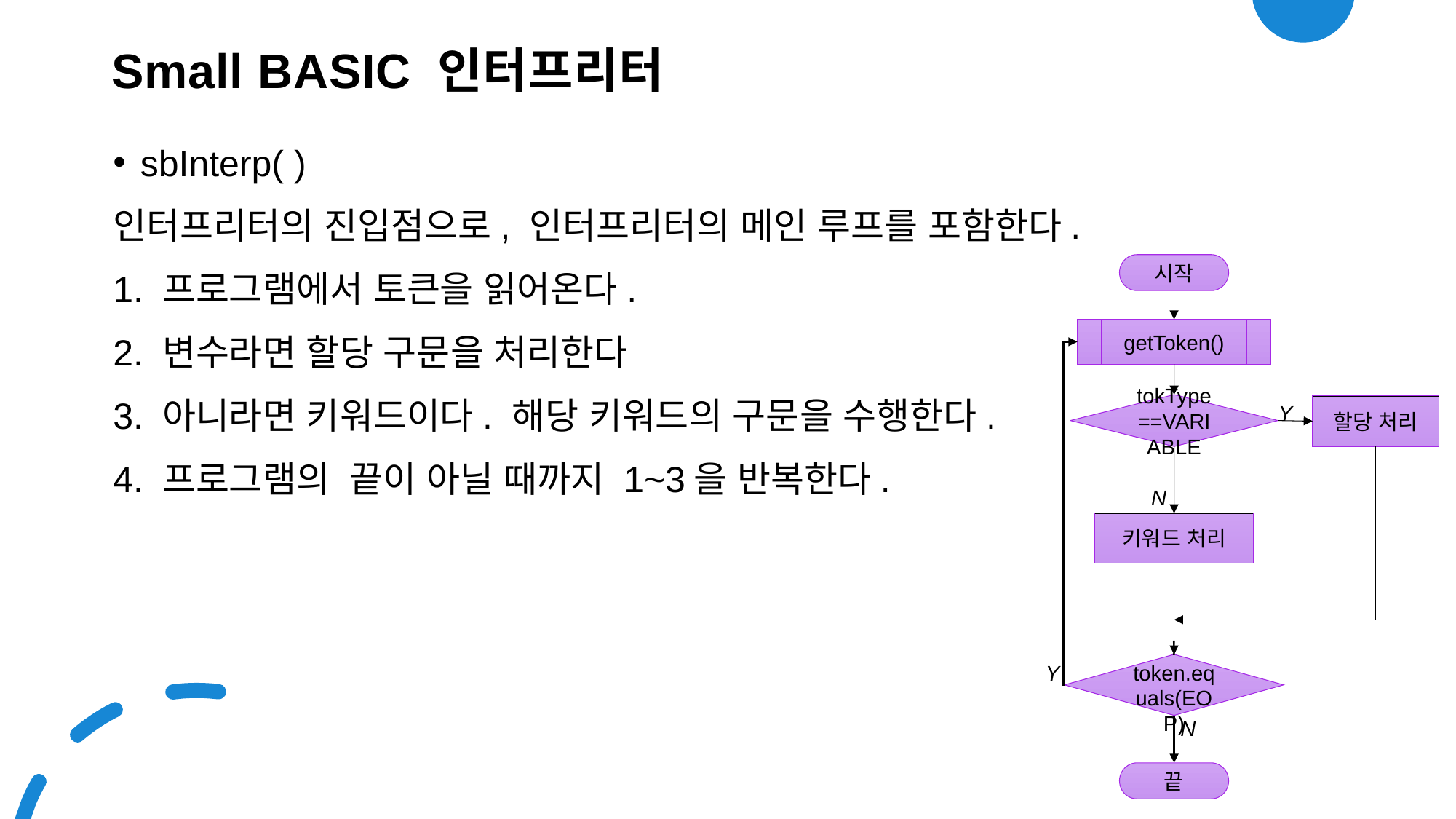

# Small BASIC 인터프리터
sbInterp( )
인터프리터의 진입점으로, 인터프리터의 메인 루프를 포함한다.
1. 프로그램에서 토큰을 읽어온다.
2. 변수라면 할당 구문을 처리한다
3. 아니라면 키워드이다. 해당 키워드의 구문을 수행한다.
4. 프로그램의  끝이 아닐 때까지 1~3을 반복한다.
시작
getToken()

Y
tokType==VARIABLE
할당 처리

N
키워드 처리

Y
!token.equals(EOP)

N
끝